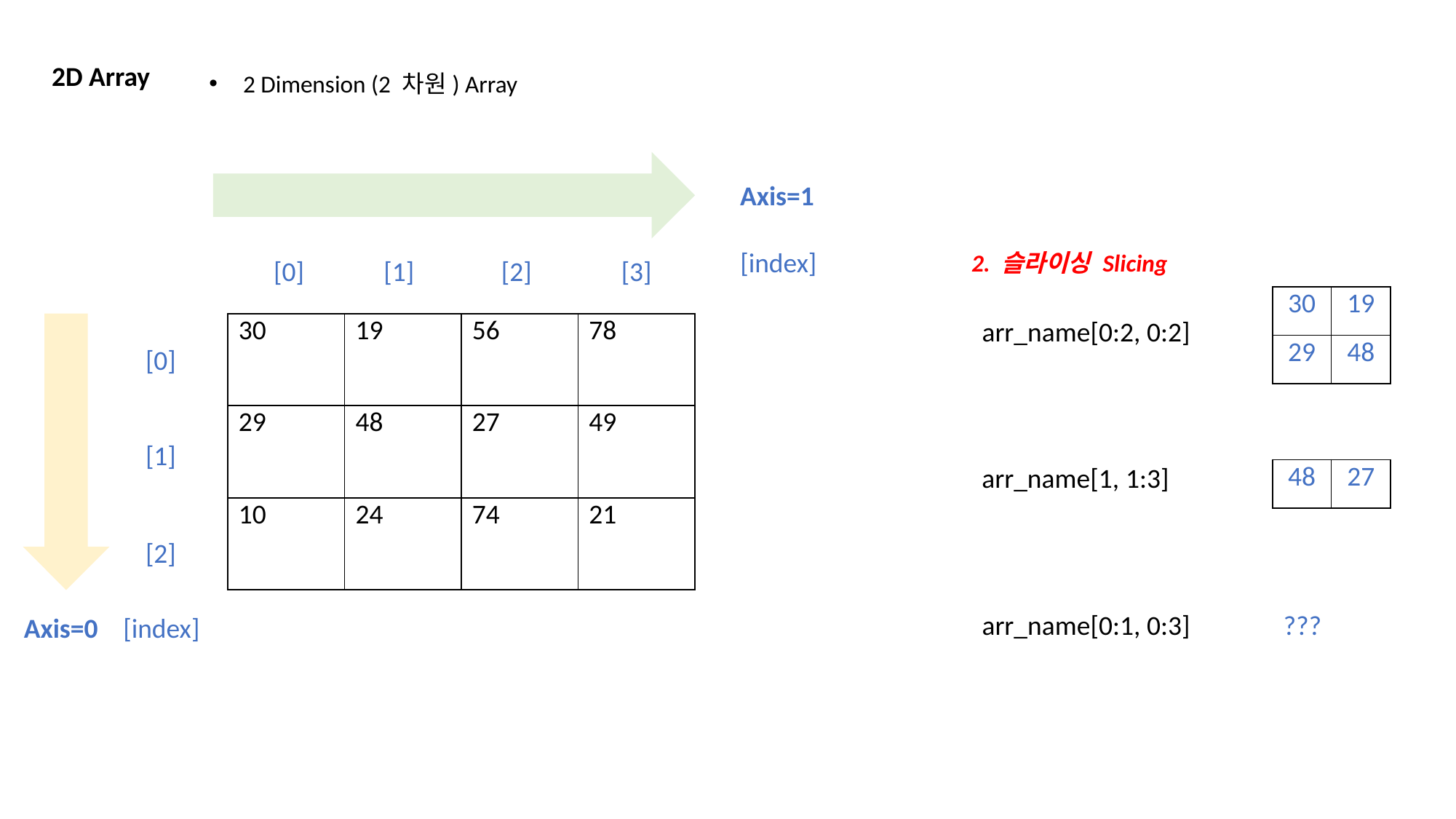

2D Array
2 Dimension (2 차원) Array

Axis=1
[index]
2. 슬라이싱 Slicing
arr_name[0:2, 0:2]
arr_name[1, 1:3]
arr_name[0:1, 0:3]
[0]
[1]
[2]
[3]
| 30 | 19 |
| --- | --- |
| 29 | 48 |

| 30 | 19 | 56 | 78 |
| --- | --- | --- | --- |
| 29 | 48 | 27 | 49 |
| 10 | 24 | 74 | 21 |
[0]
[1]
| 48 | 27 |
| --- | --- |
[2]
???
Axis=0
[index]